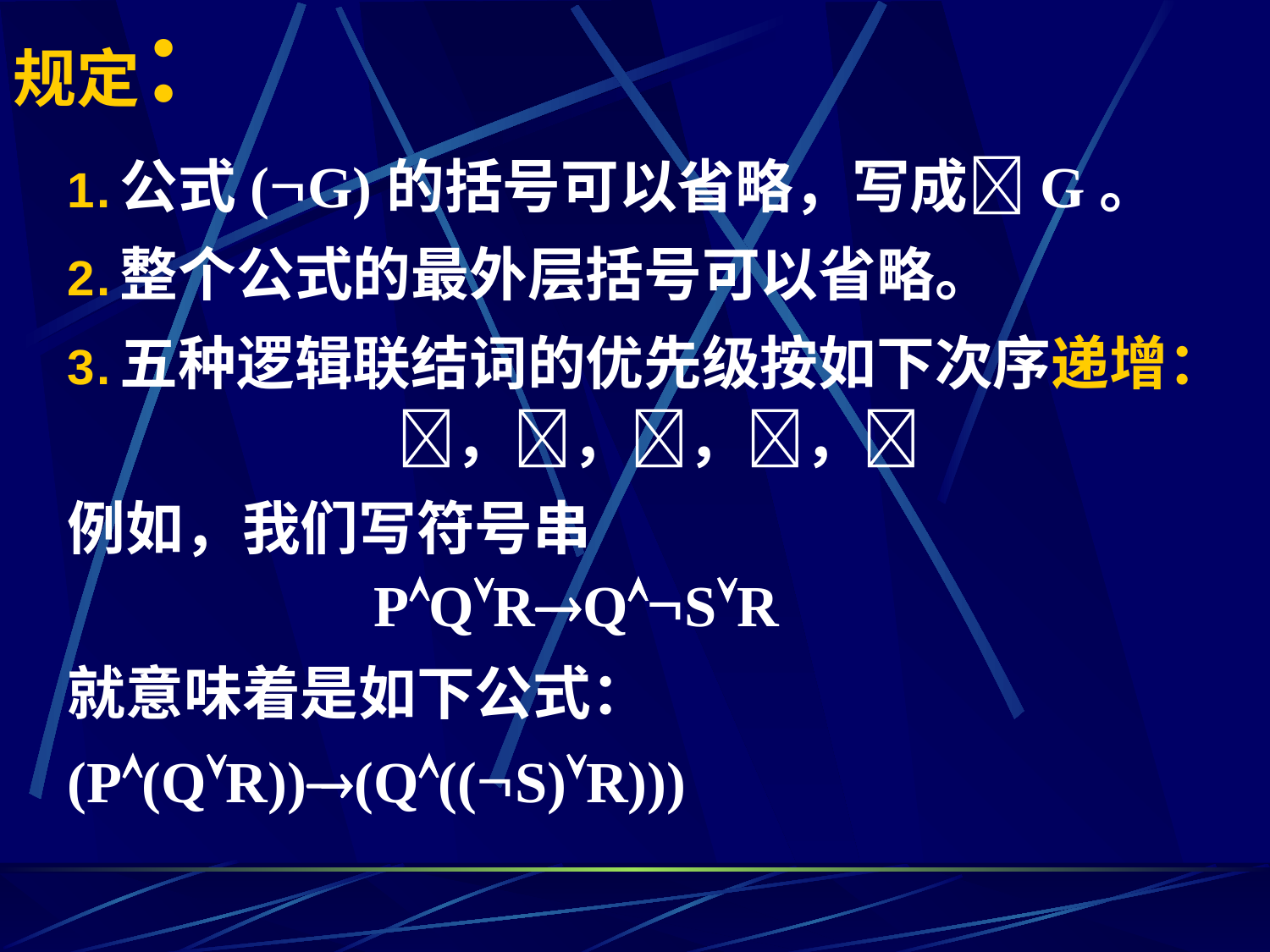

# 规定：
公式(¬G)的括号可以省略，写成¬G。
整个公式的最外层括号可以省略。
五种逻辑联结词的优先级按如下次序递增：		↔，→，∧，∨，¬
例如，我们写符号串
		P∧Q∨R→Q∧¬S∨R
就意味着是如下公式：
(P∧(Q∨R))→(Q∧((¬S)∨R)))
17